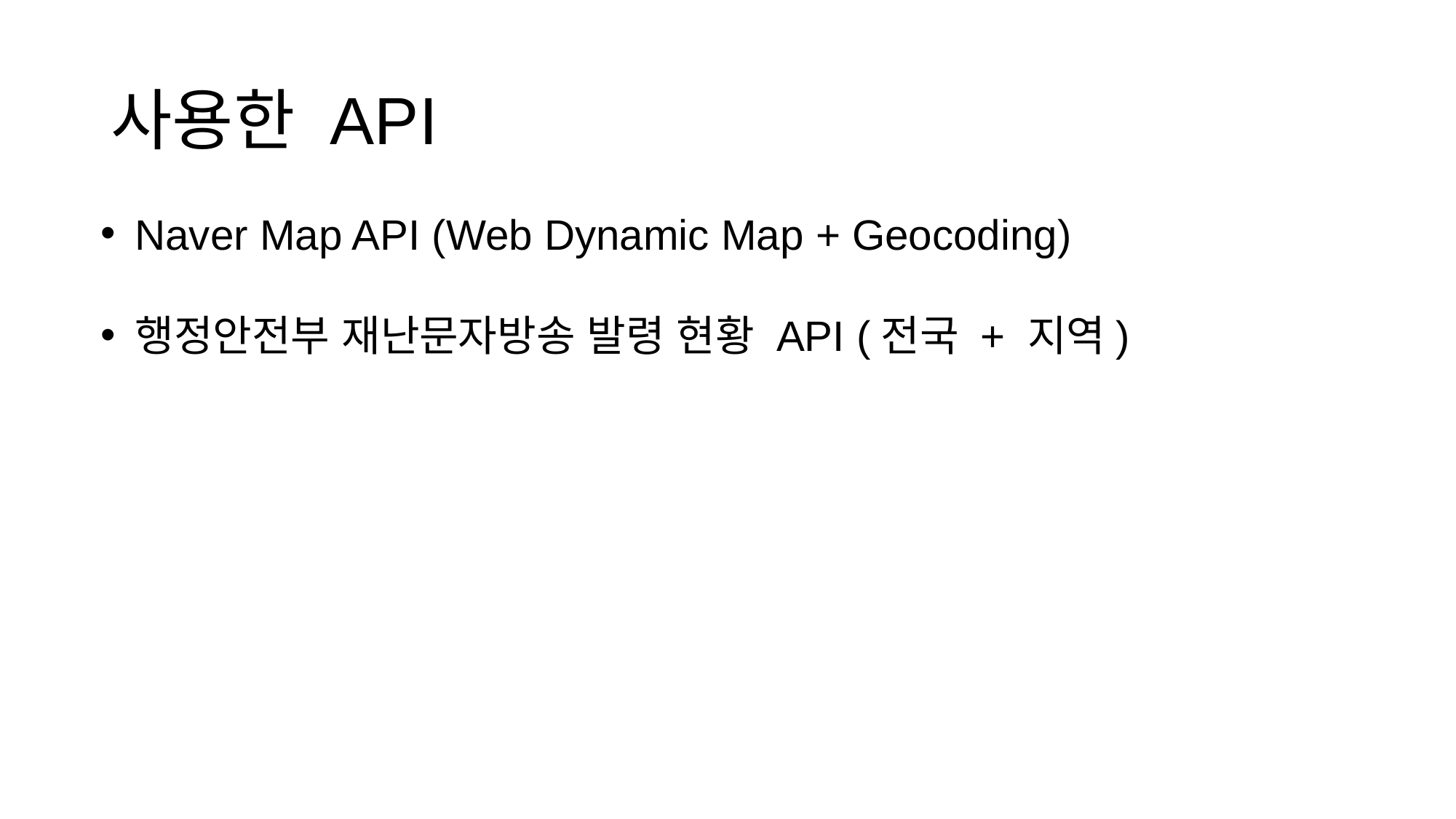

# 사용한 API
Naver Map API (Web Dynamic Map + Geocoding)

행정안전부 재난문자방송 발령 현황 API (전국 + 지역)